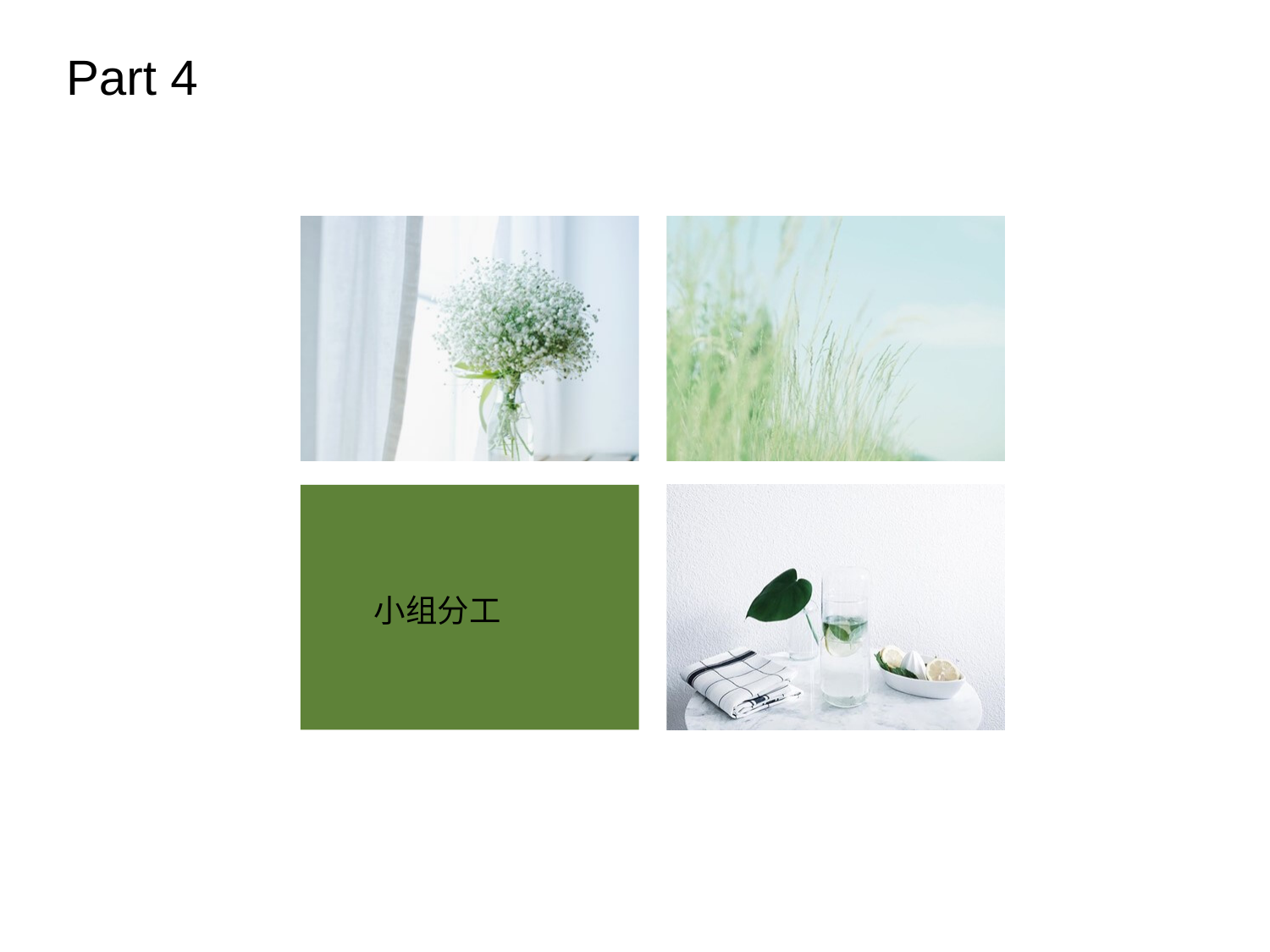

Part 4

点击添加文本
点击添加文本

小组分工
点击添加文本
点击添加文本